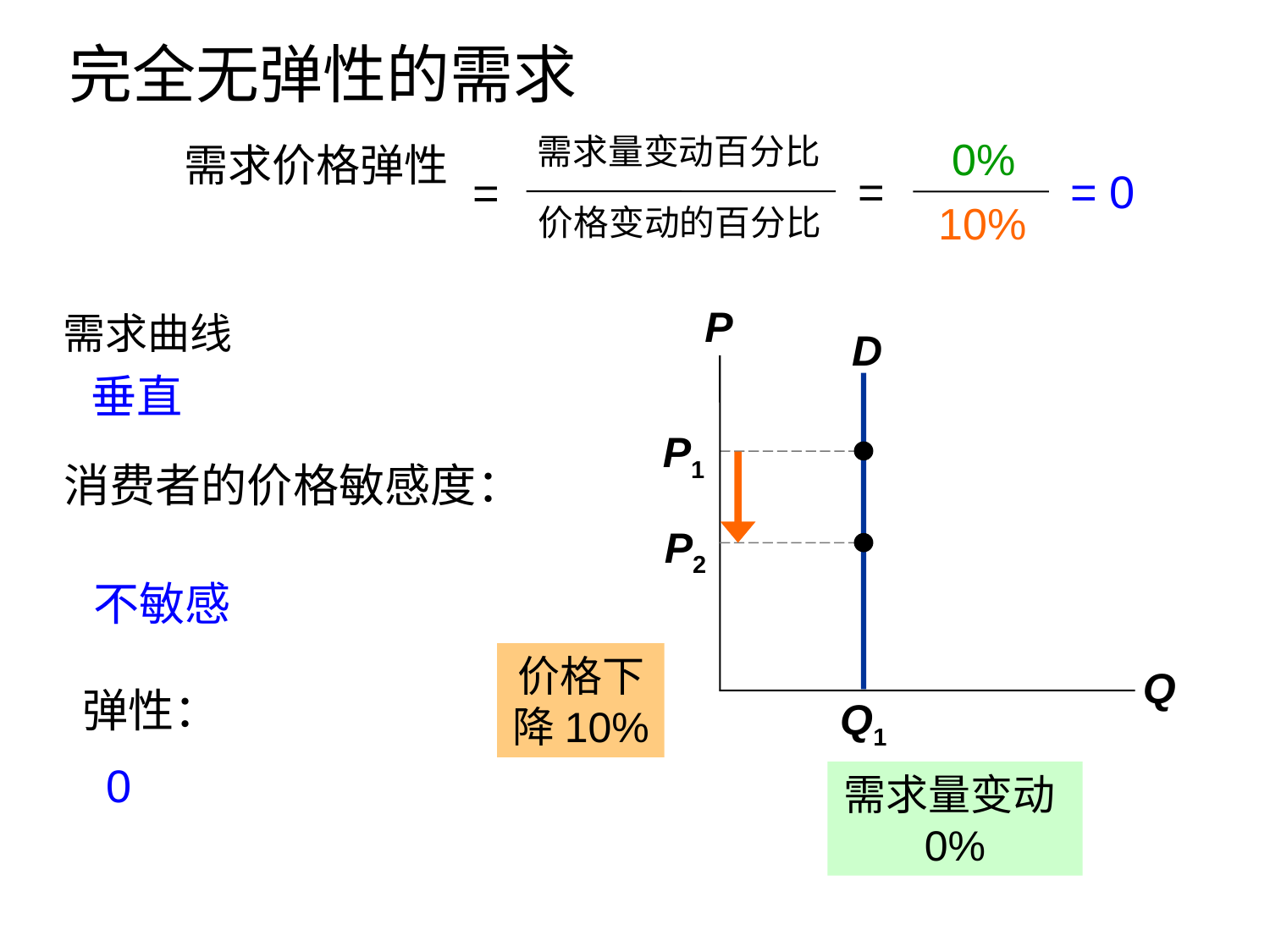

完全无弹性的需求
#
需求量变动百分比
需求价格弹性
=
=

价格变动的百分比
0%
= 0
10%

P

Q
需求曲线
D

垂直
P1

Q1

消费者的价格敏感度：

P2

不敏感
价格下降10%
弹性：
0
需求量变动0%